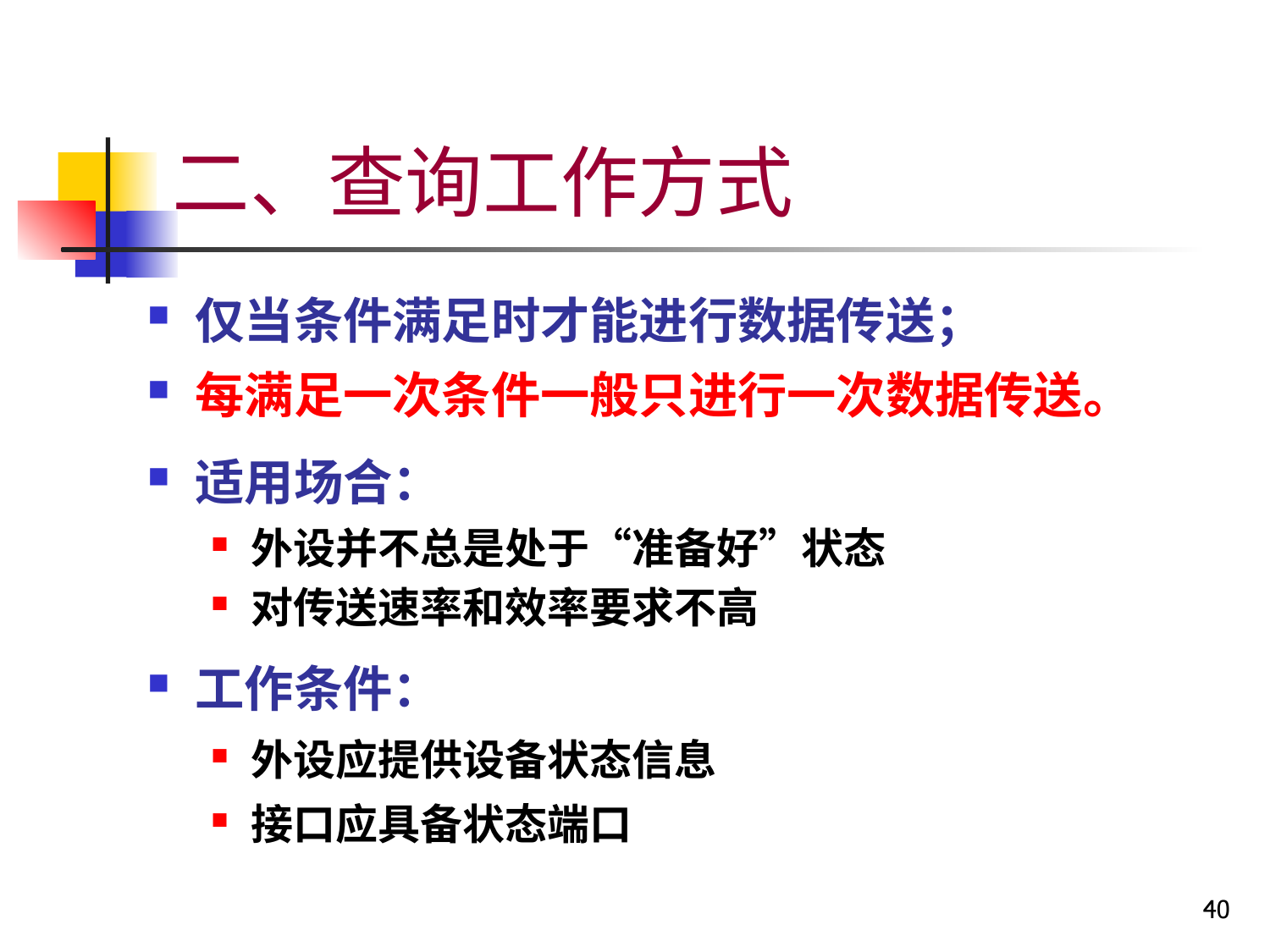

# 二、查询工作方式
仅当条件满足时才能进行数据传送；
每满足一次条件一般只进行一次数据传送。
适用场合：
外设并不总是处于“准备好”状态
对传送速率和效率要求不高
工作条件：
外设应提供设备状态信息
接口应具备状态端口
40